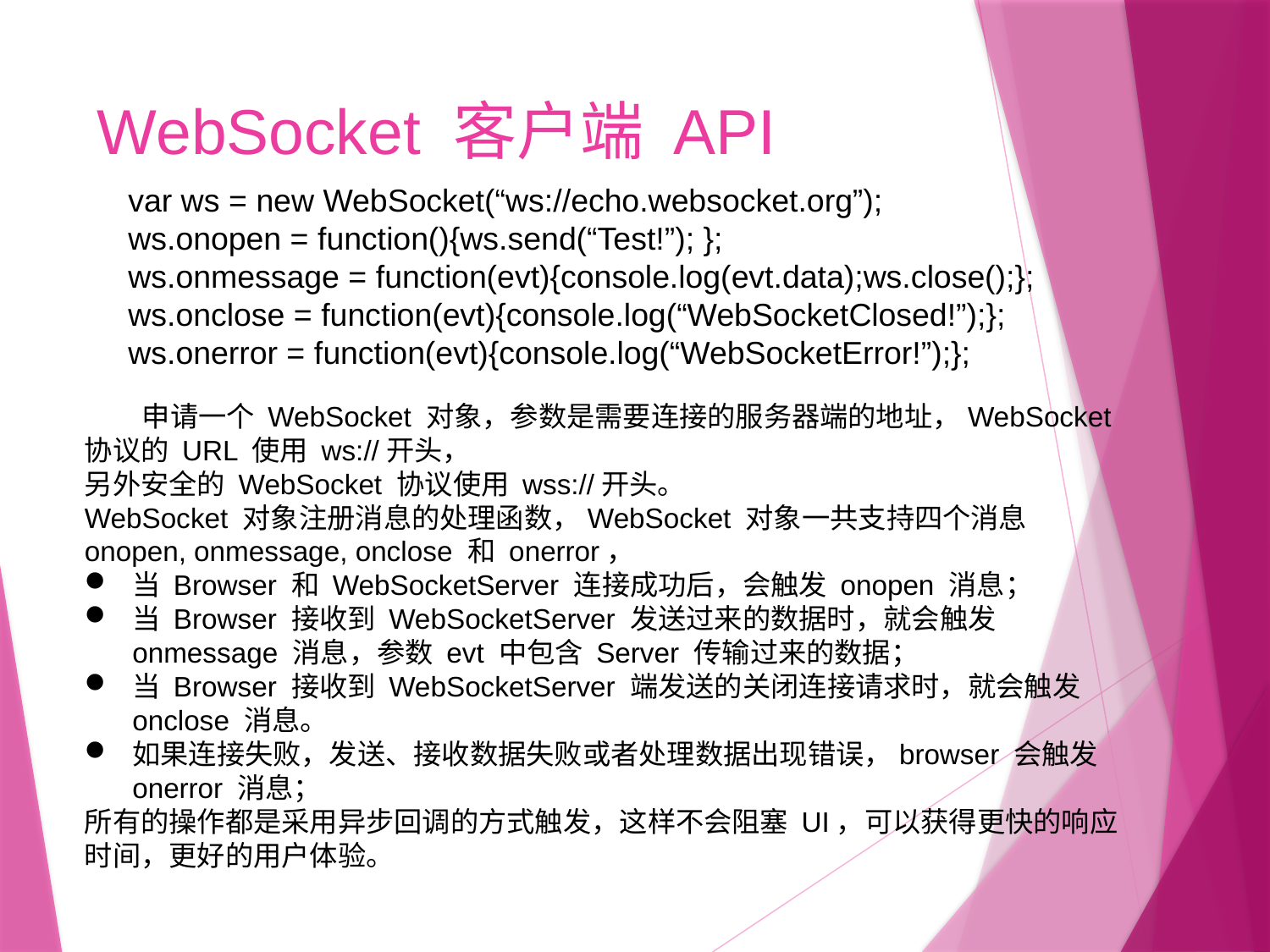

# WebSocket 客户端 API
 var ws = new WebSocket(“ws://echo.websocket.org”);
 ws.onopen = function(){ws.send(“Test!”); };
 ws.onmessage = function(evt){console.log(evt.data);ws.close();};
 ws.onclose = function(evt){console.log(“WebSocketClosed!”);};
 ws.onerror = function(evt){console.log(“WebSocketError!”);};
        申请一个 WebSocket 对象，参数是需要连接的服务器端的地址，WebSocket 协议的 URL 使用 ws://开头，
另外安全的 WebSocket 协议使用 wss://开头。
WebSocket 对象注册消息的处理函数，WebSocket 对象一共支持四个消息 onopen, onmessage, onclose 和 onerror，
当 Browser 和 WebSocketServer 连接成功后，会触发 onopen 消息；
当 Browser 接收到 WebSocketServer 发送过来的数据时，就会触发 onmessage 消息，参数 evt 中包含 Server 传输过来的数据；
当 Browser 接收到 WebSocketServer 端发送的关闭连接请求时，就会触发 onclose 消息。
如果连接失败，发送、接收数据失败或者处理数据出现错误，browser 会触发 onerror 消息；
所有的操作都是采用异步回调的方式触发，这样不会阻塞 UI，可以获得更快的响应时间，更好的用户体验。